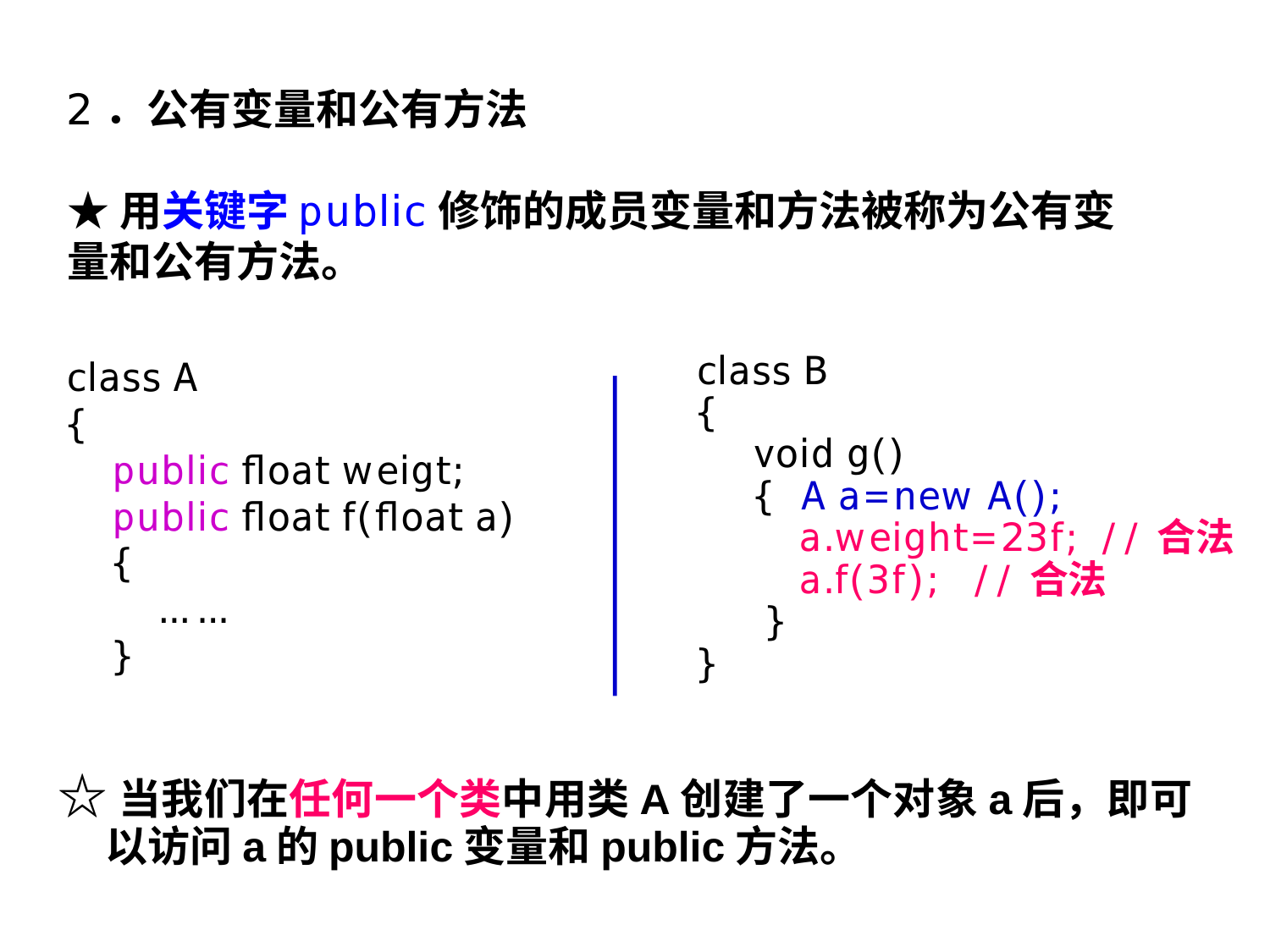

2．公有变量和公有方法

★用关键字public修饰的成员变量和方法被称为公有变量和公有方法。
class B
{
     void g()
     {  A a=new A();
         a.weight=23f;  //合法
         a.f(3f);   //合法
      }
}
class A
{
    public float weigt;
    public float f(float a)
    {
        ……
    }

☆当我们在任何一个类中用类A创建了一个对象a后，即可以访问a的public变量和public方法。